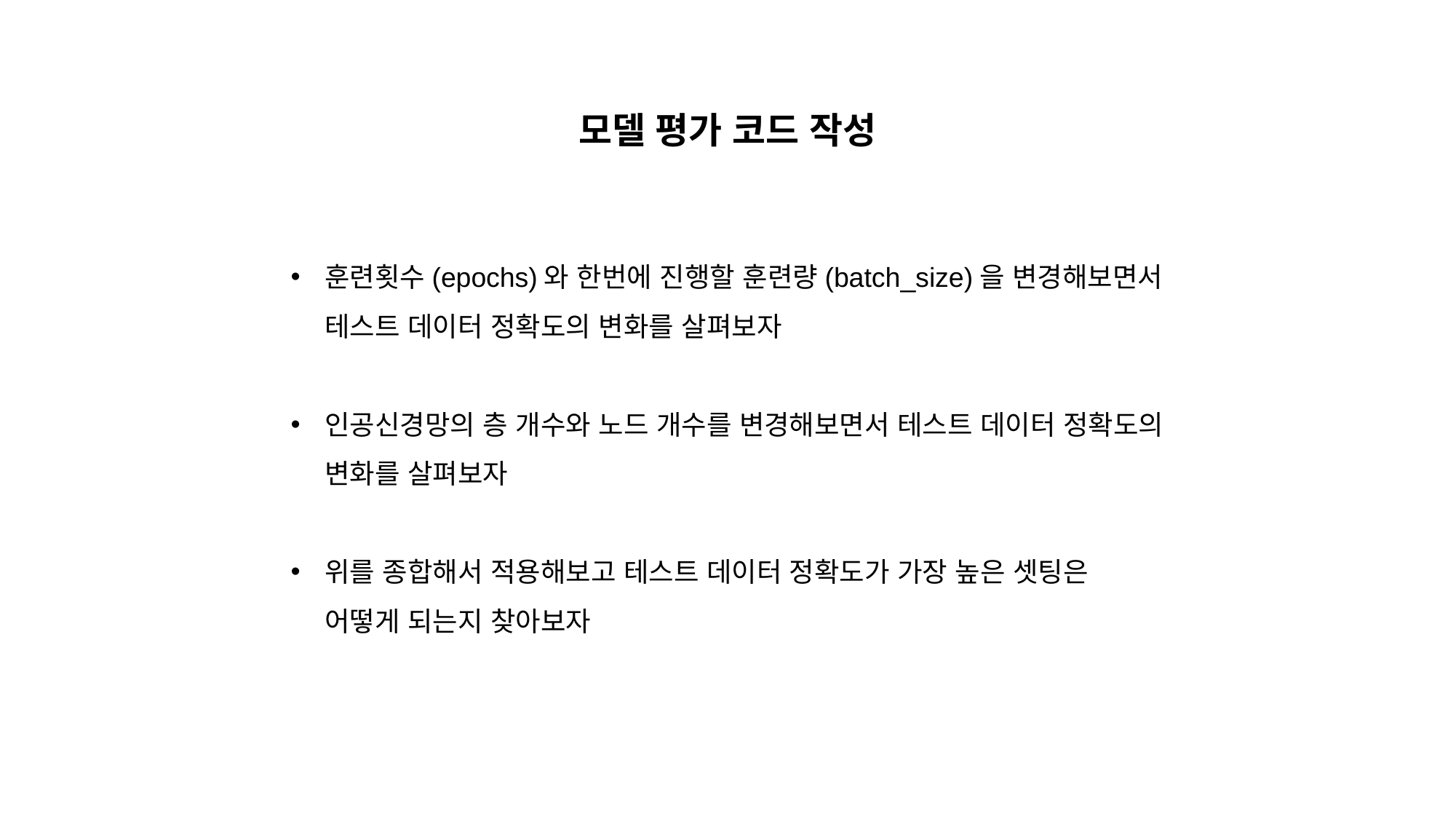

모델 평가 코드 작성
훈련횟수(epochs)와 한번에 진행할 훈련량(batch_size)을 변경해보면서
테스트 데이터 정확도의 변화를 살펴보자

인공신경망의 층 개수와 노드 개수를 변경해보면서 테스트 데이터 정확도의
변화를 살펴보자

위를 종합해서 적용해보고 테스트 데이터 정확도가 가장 높은 셋팅은
어떻게 되는지 찾아보자